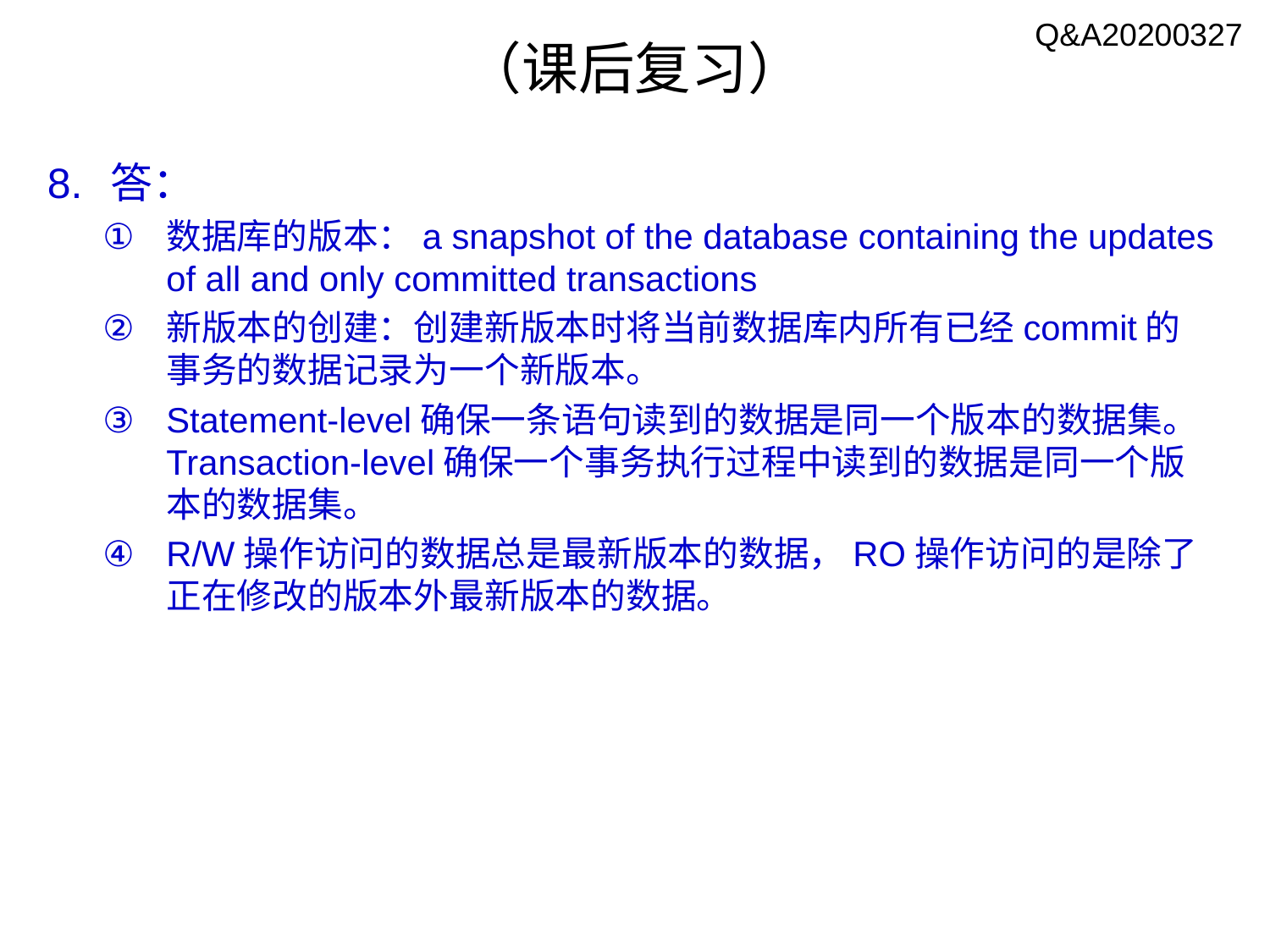

Q&A20200327
# （课后复习）
答：
数据库的版本：a snapshot of the database containing the updates of all and only committed transactions
新版本的创建：创建新版本时将当前数据库内所有已经commit的事务的数据记录为一个新版本。
Statement-level确保一条语句读到的数据是同一个版本的数据集。Transaction-level确保一个事务执行过程中读到的数据是同一个版本的数据集。
R/W操作访问的数据总是最新版本的数据，RO操作访问的是除了正在修改的版本外最新版本的数据。